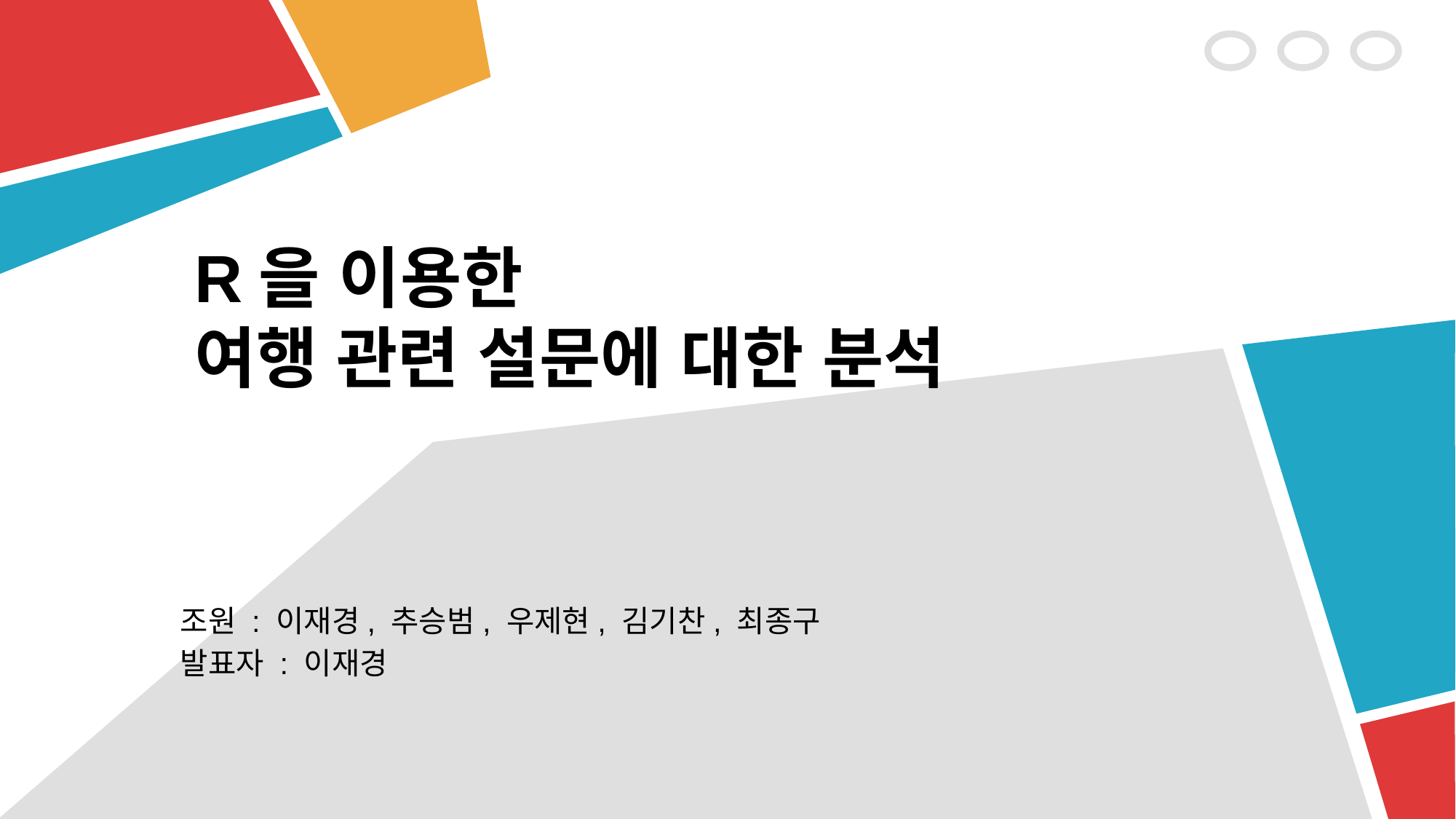

# R을 이용한 여행 관련 설문에 대한 분석
조원 : 이재경, 추승범, 우제현, 김기찬, 최종구
발표자 : 이재경